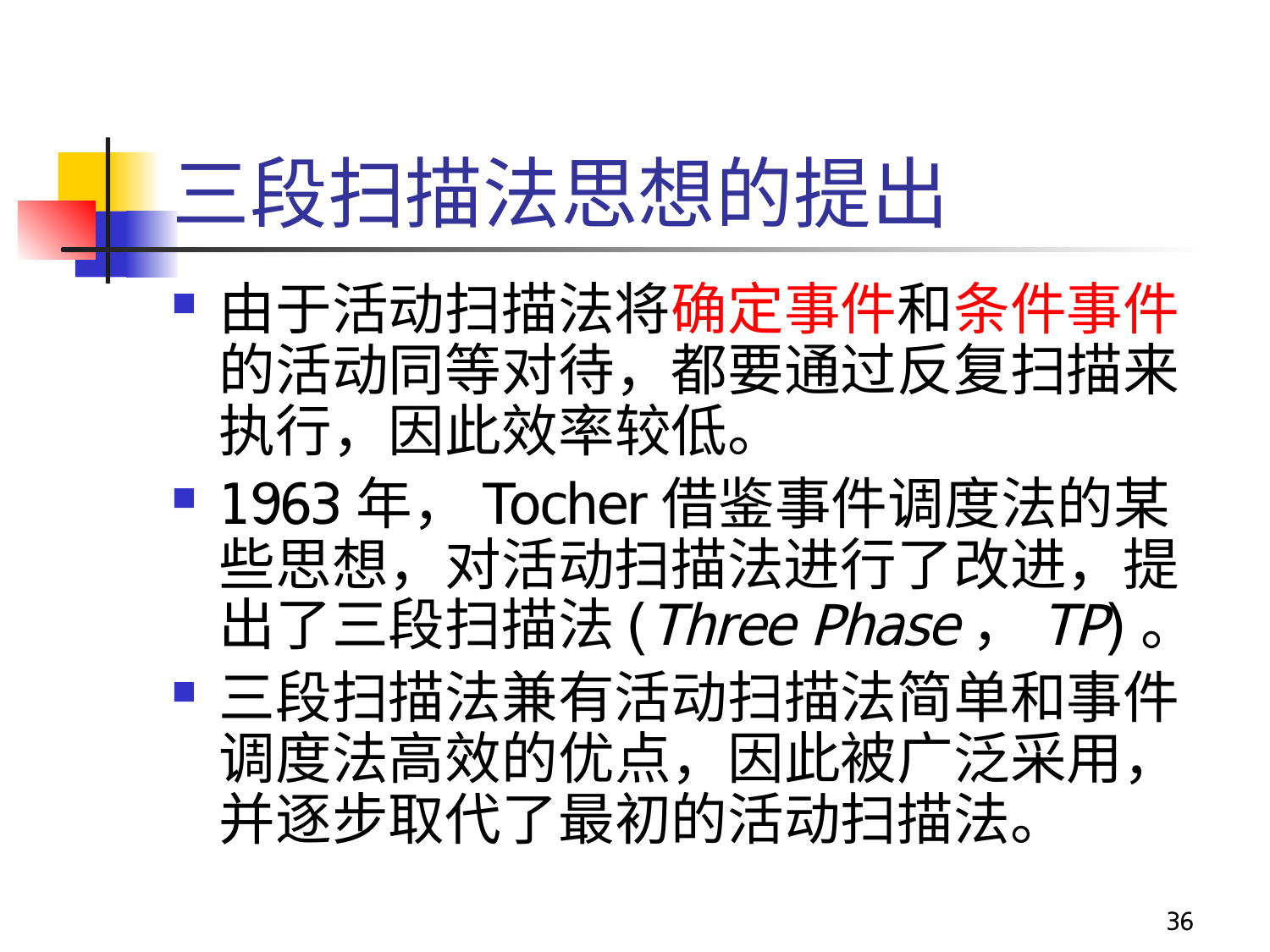

# 三段扫描法思想的提出
由于活动扫描法将确定事件和条件事件的活动同等对待，都要通过反复扫描来执行，因此效率较低。
1963年，Tocher借鉴事件调度法的某些思想，对活动扫描法进行了改进，提出了三段扫描法(Three Phase，TP)。
三段扫描法兼有活动扫描法简单和事件调度法高效的优点，因此被广泛采用，并逐步取代了最初的活动扫描法。
36